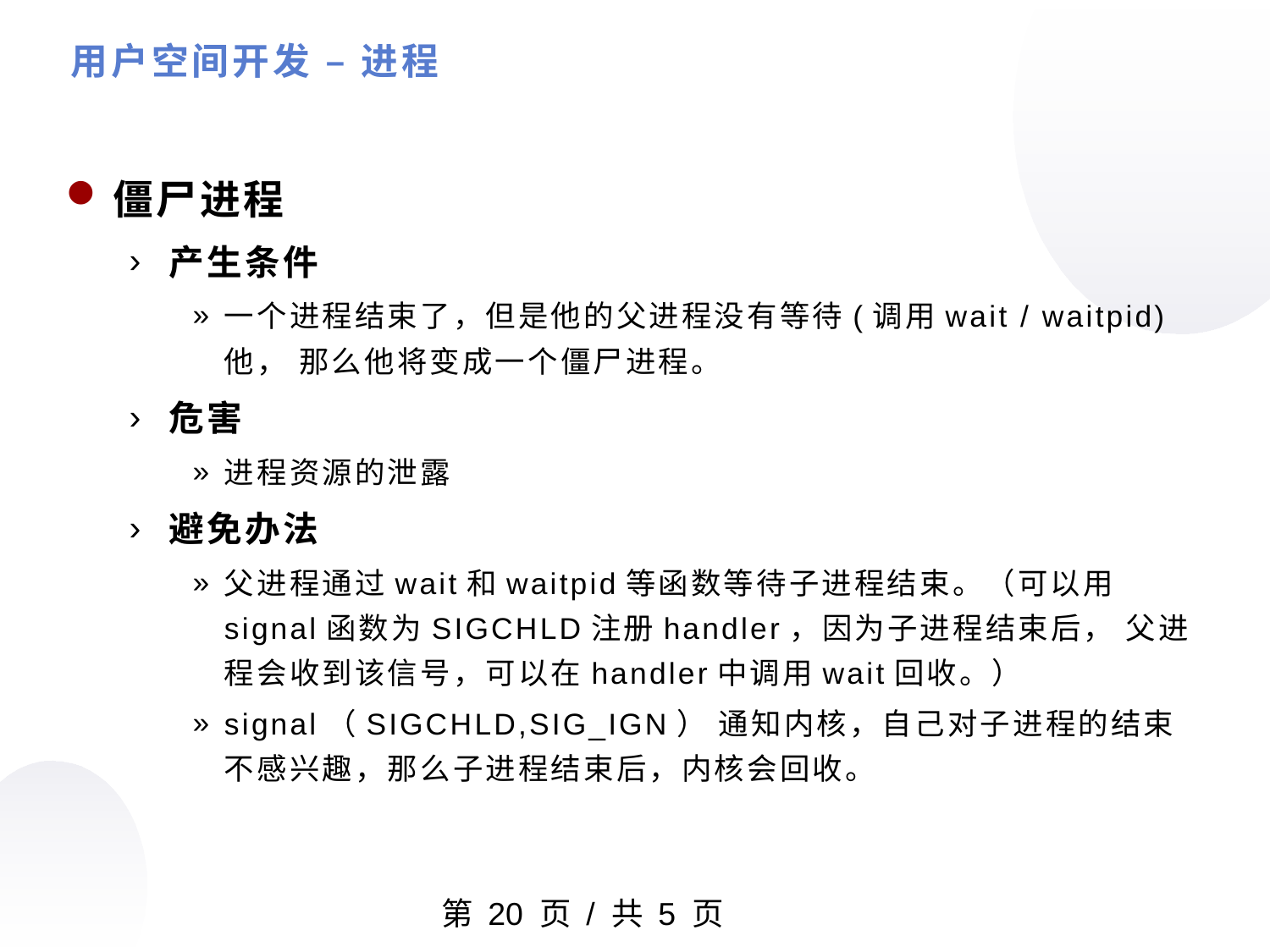

用户空间开发 – 进程

僵尸进程
产生条件
一个进程结束了，但是他的父进程没有等待(调用wait / waitpid)他， 那么他将变成一个僵尸进程。
危害
进程资源的泄露
避免办法
父进程通过wait和waitpid等函数等待子进程结束。（可以用signal函数为SIGCHLD注册handler，因为子进程结束后， 父进程会收到该信号，可以在handler中调用wait回收。）
signal（SIGCHLD,SIG_IGN） 通知内核，自己对子进程的结束不感兴趣，那么子进程结束后，内核会回收。

第 20 页 / 共 5 页